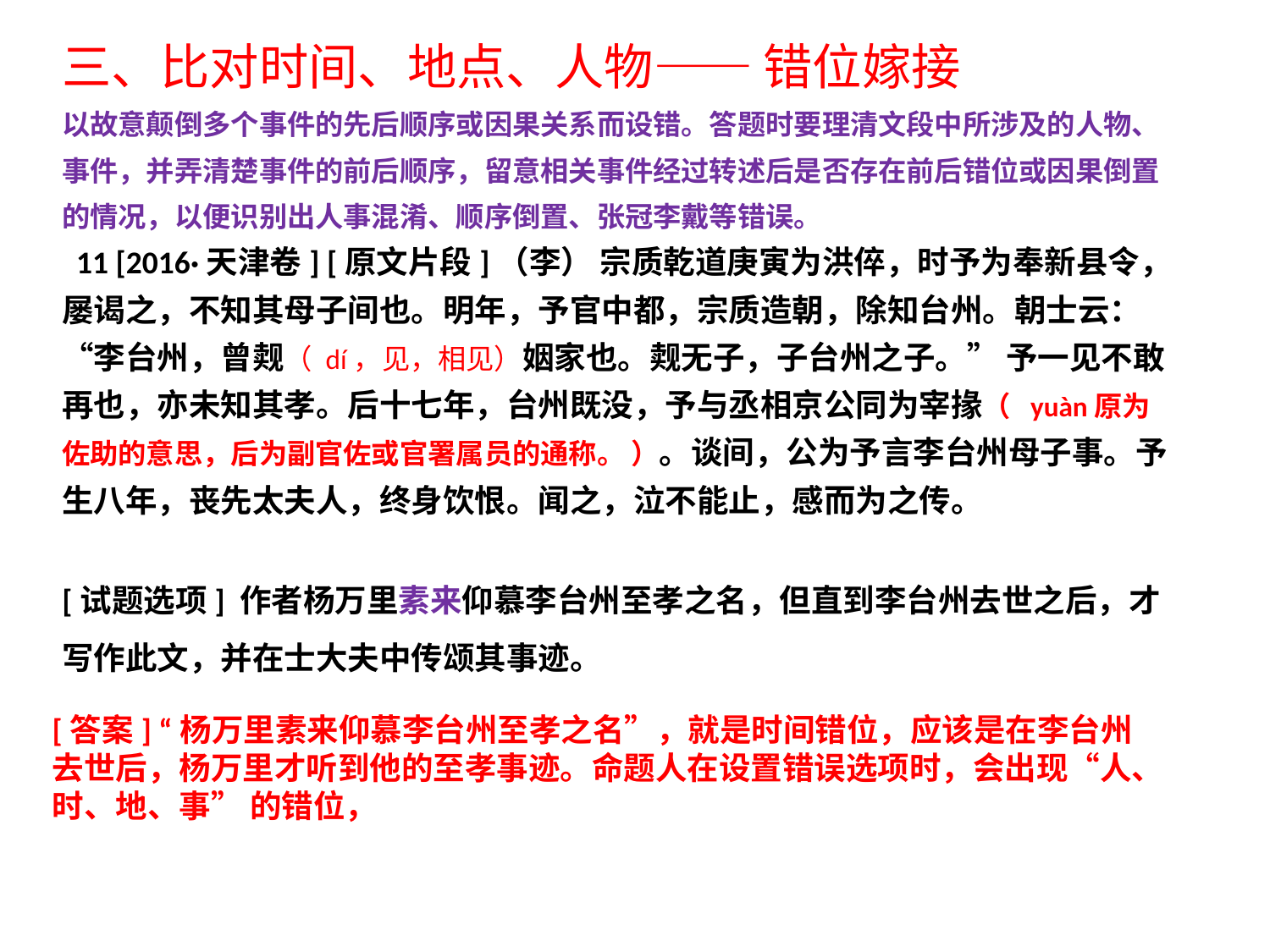

三、比对时间、地点、人物—— 错位嫁接
以故意颠倒多个事件的先后顺序或因果关系而设错。答题时要理清文段中所涉及的人物、事件，并弄清楚事件的前后顺序，留意相关事件经过转述后是否存在前后错位或因果倒置的情况，以便识别出人事混淆、顺序倒置、张冠李戴等错误。
  11 [2016·天津卷] [原文片段]（李） 宗质乾道庚寅为洪倅，时予为奉新县令，屡谒之，不知其母子间也。明年，予官中都，宗质造朝，除知台州。朝士云：“李台州，曾觌（ dí，见，相见）姻家也。觌无子，子台州之子。” 予一见不敢再也，亦未知其孝。后十七年，台州既没，予与丞相京公同为宰掾（  yuàn原为佐助的意思，后为副官佐或官署属员的通称。 ）。谈间，公为予言李台州母子事。予生八年，丧先太夫人，终身饮恨。闻之，泣不能止，感而为之传。

[试题选项] 作者杨万里素来仰慕李台州至孝之名，但直到李台州去世之后，才写作此文，并在士大夫中传颂其事迹。

[答案] “杨万里素来仰慕李台州至孝之名”，就是时间错位，应该是在李台州去世后，杨万里才听到他的至孝事迹。命题人在设置错误选项时，会出现“人、时、地、事” 的错位，